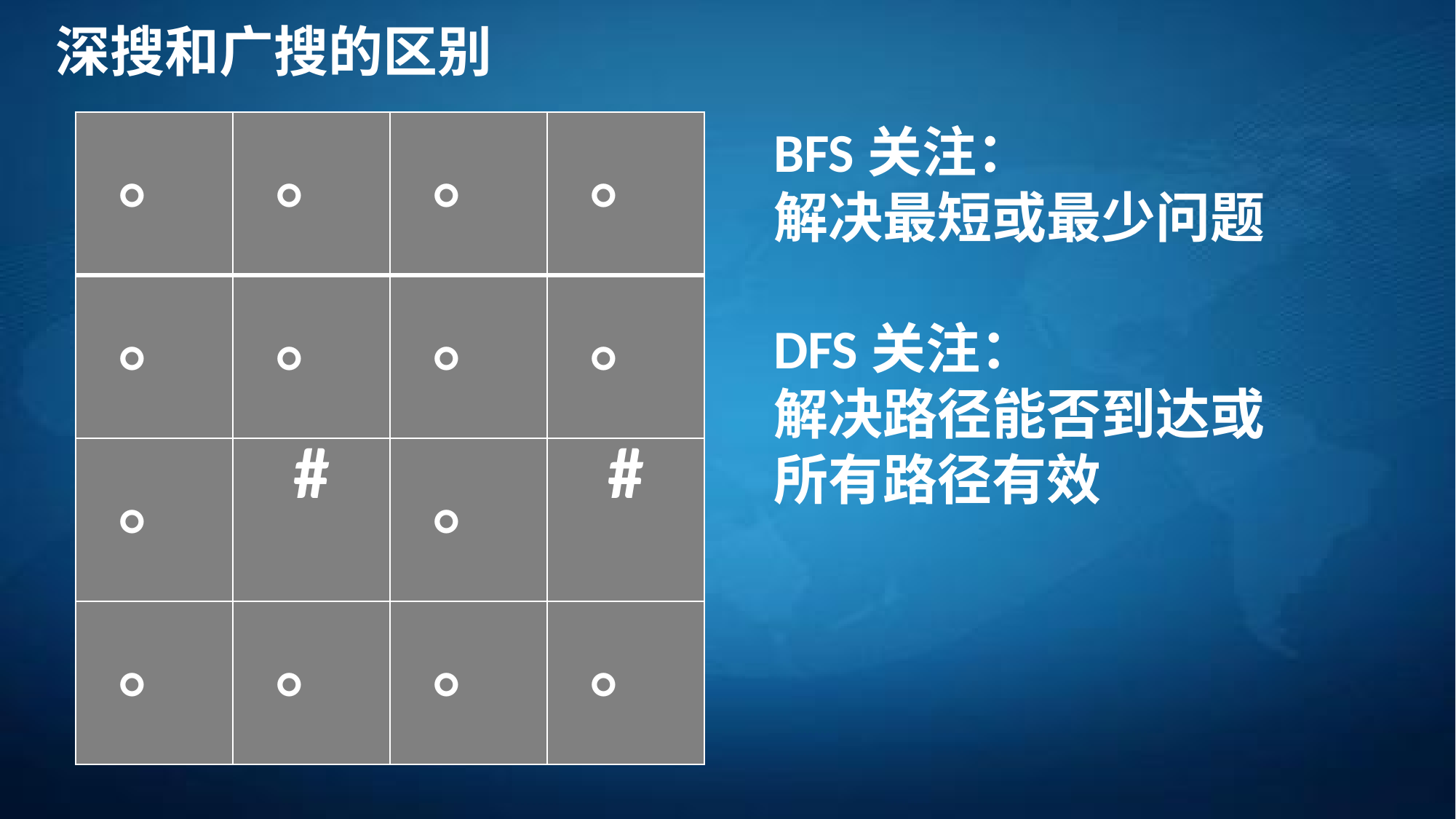

深搜和广搜的区别
| 。 | 。 | 。 | 。 |
| --- | --- | --- | --- |
| 。 | 。 | 。 | 。 |
| 。 | # | 。 | # |
| 。 | 。 | 。 | 。 |
BFS关注：
解决最短或最少问题

DFS关注：
解决路径能否到达或所有路径有效